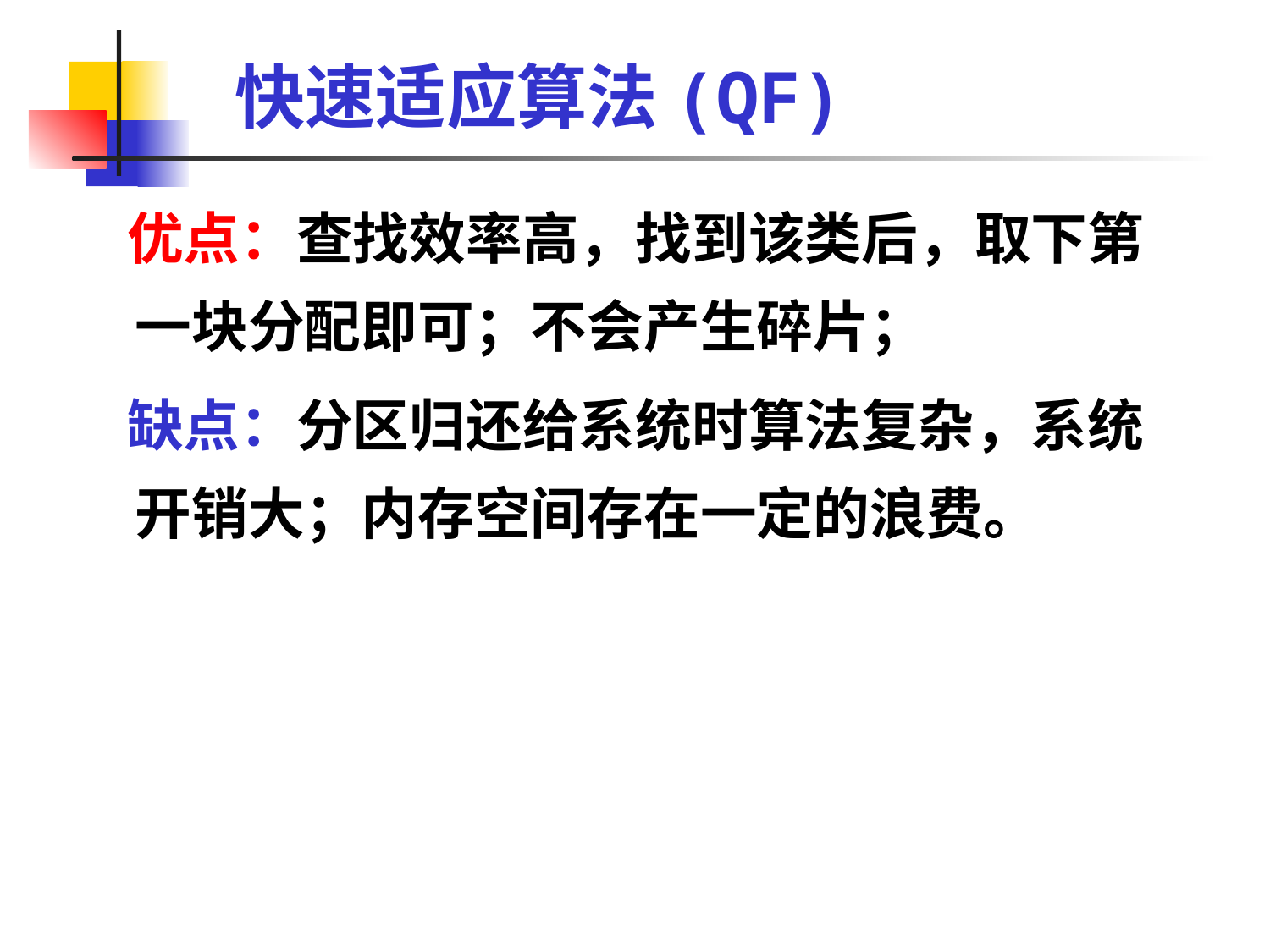

# 快速适应算法(QF)
  优点：查找效率高，找到该类后，取下第一块分配即可；不会产生碎片；
  缺点：分区归还给系统时算法复杂，系统开销大；内存空间存在一定的浪费。